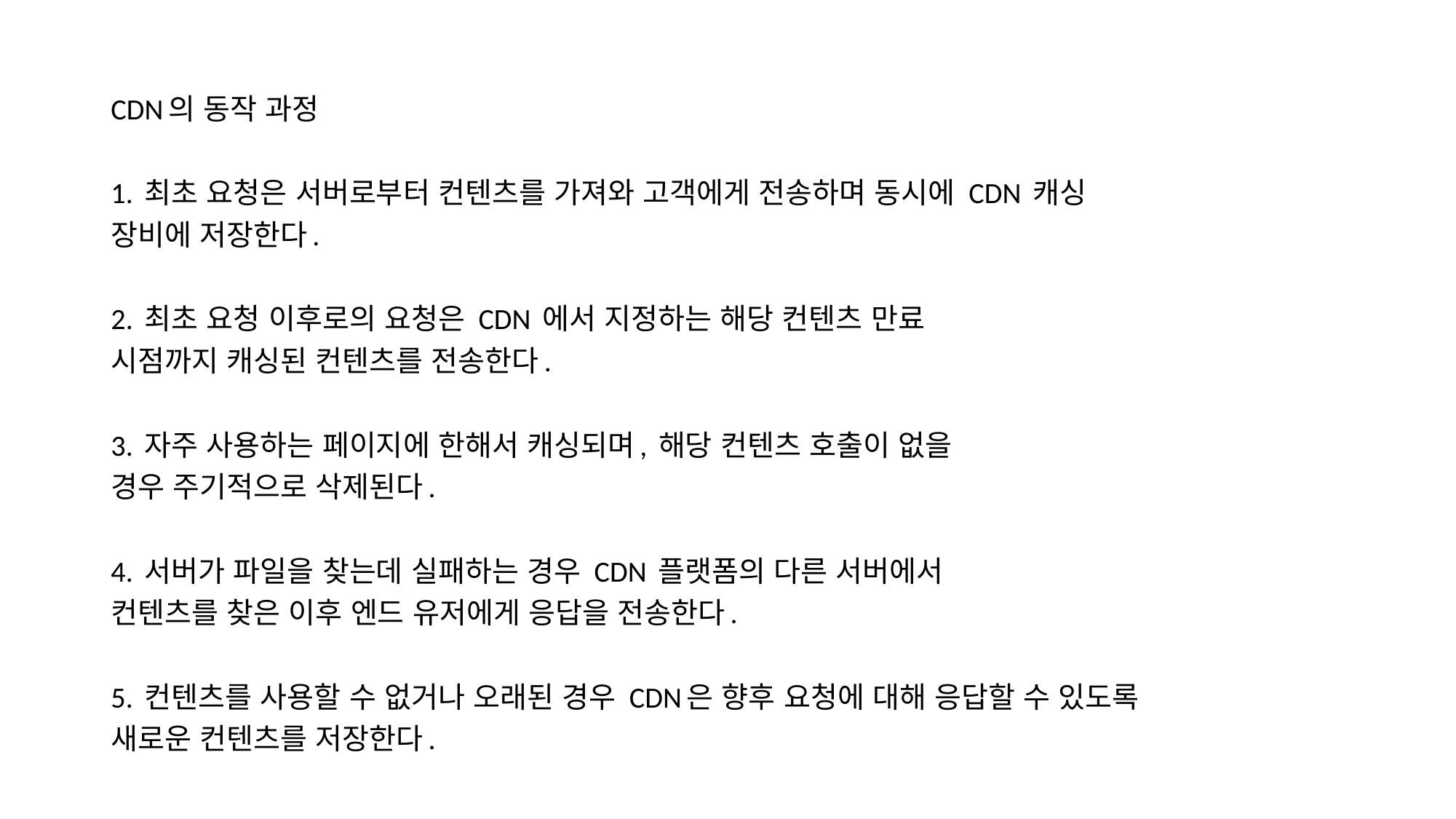

CDN의 동작 과정

1. 최초 요청은 서버로부터 컨텐츠를 가져와 고객에게 전송하며 동시에 CDN 캐싱
장비에 저장한다.

2. 최초 요청 이후로의 요청은 CDN 에서 지정하는 해당 컨텐츠 만료
시점까지 캐싱된 컨텐츠를 전송한다.

3. 자주 사용하는 페이지에 한해서 캐싱되며, 해당 컨텐츠 호출이 없을
경우 주기적으로 삭제된다.

4. 서버가 파일을 찾는데 실패하는 경우 CDN 플랫폼의 다른 서버에서
컨텐츠를 찾은 이후 엔드 유저에게 응답을 전송한다.

5. 컨텐츠를 사용할 수 없거나 오래된 경우 CDN은 향후 요청에 대해 응답할 수 있도록
새로운 컨텐츠를 저장한다.